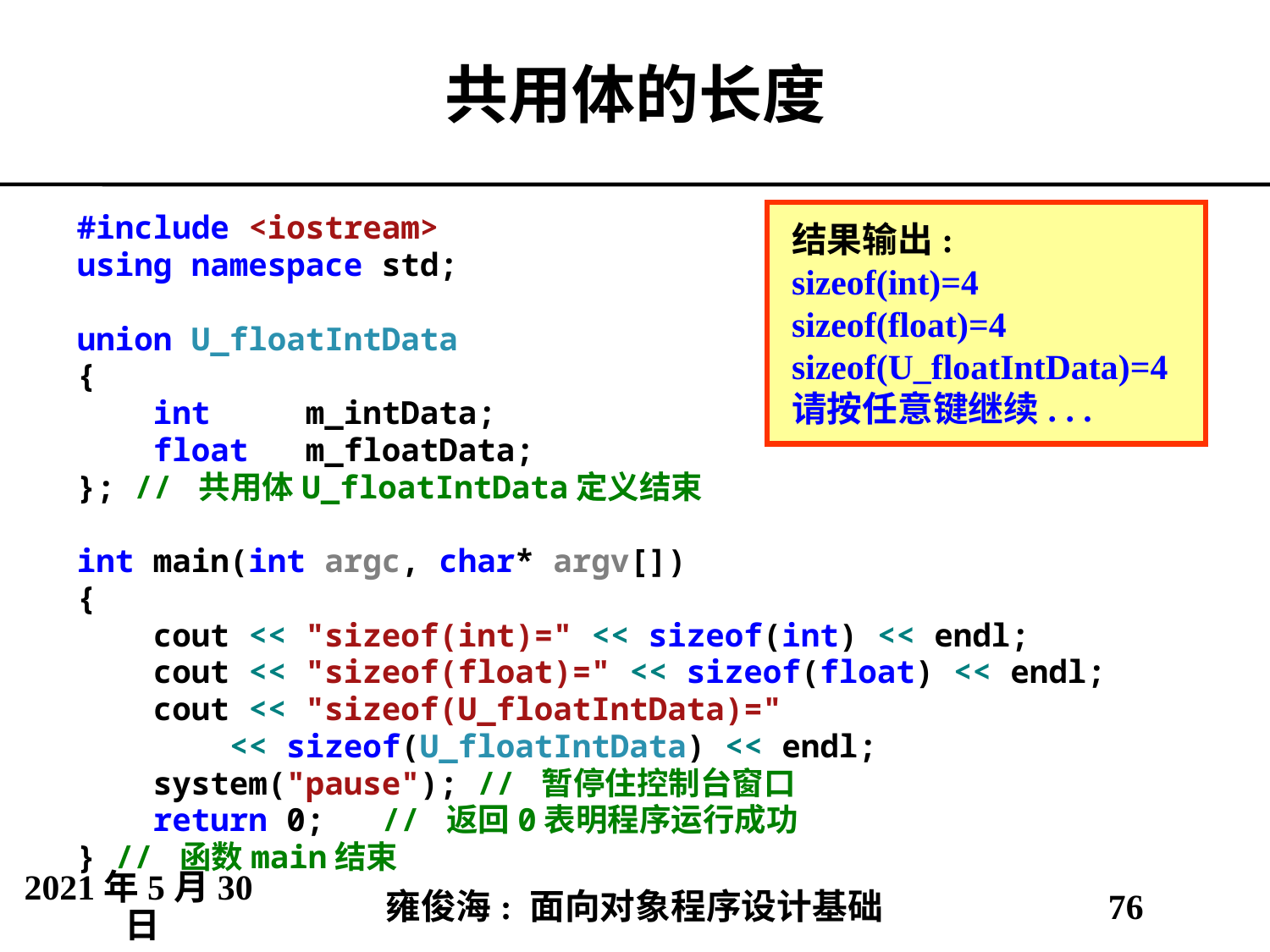

# 共用体的长度

结果输出:
sizeof(int)=4
sizeof(float)=4
sizeof(U_floatIntData)=4
请按任意键继续. . .
#include <iostream>
using namespace std;

union U_floatIntData
{
    int     m_intData;
    float   m_floatData;
}; // 共用体U_floatIntData定义结束

int main(int argc, char* argv[])
{
    cout << "sizeof(int)=" << sizeof(int) << endl;
    cout << "sizeof(float)=" << sizeof(float) << endl;
    cout << "sizeof(U_floatIntData)="
        << sizeof(U_floatIntData) << endl;
    system("pause"); // 暂停住控制台窗口
    return 0;   // 返回0表明程序运行成功
} // 函数main结束
2021年5月30日
雍俊海: 面向对象程序设计基础
76